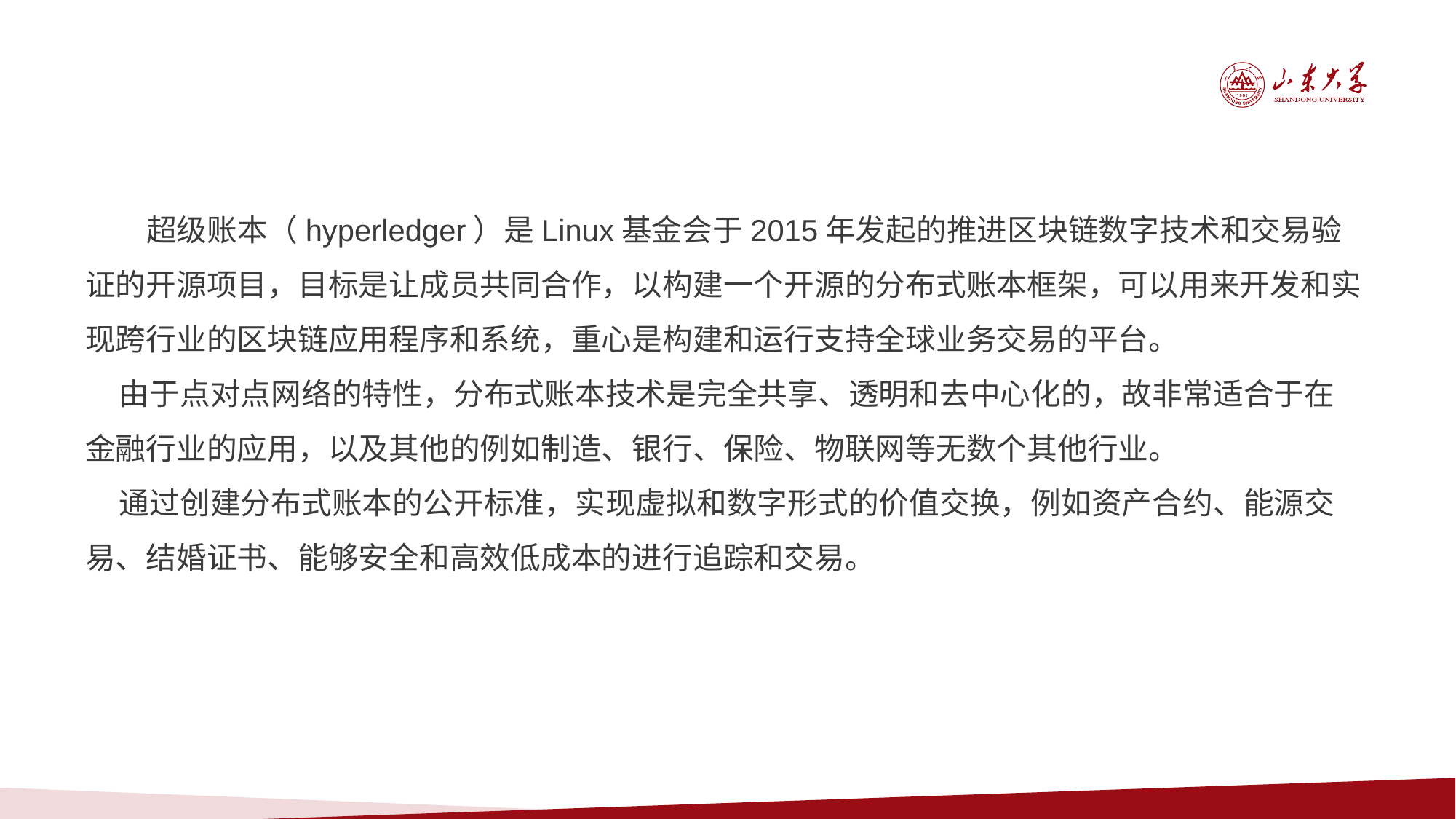

超级账本（hyperledger）是Linux基金会于2015年发起的推进区块链数字技术和交易验证的开源项目，目标是让成员共同合作，以构建一个开源的分布式账本框架，可以用来开发和实现跨行业的区块链应用程序和系统，重心是构建和运行支持全球业务交易的平台。
    由于点对点网络的特性，分布式账本技术是完全共享、透明和去中心化的，故非常适合于在金融行业的应用，以及其他的例如制造、银行、保险、物联网等无数个其他行业。
    通过创建分布式账本的公开标准，实现虚拟和数字形式的价值交换，例如资产合约、能源交易、结婚证书、能够安全和高效低成本的进行追踪和交易。